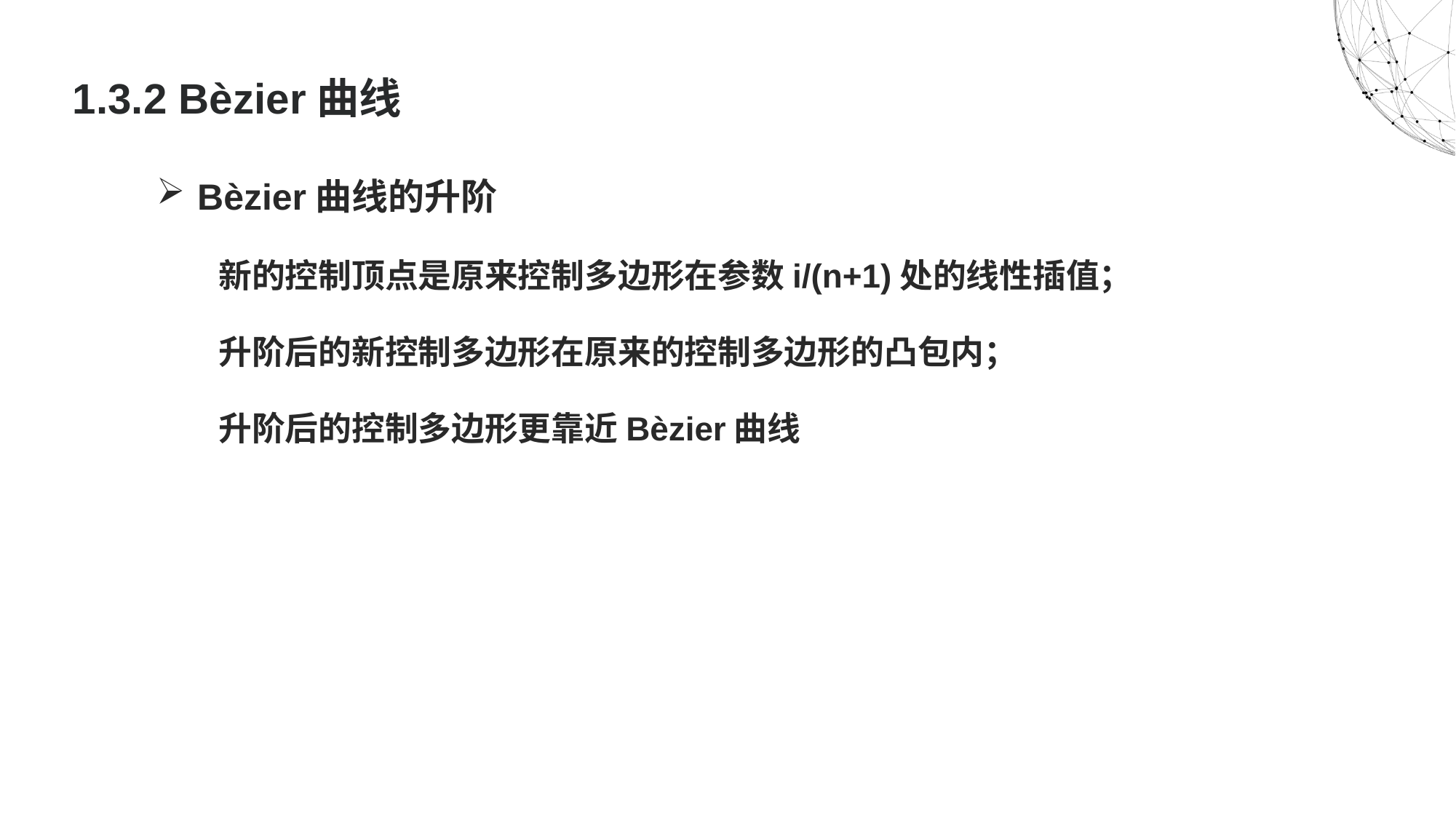

# 1.3.2 Bèzier曲线
Bèzier曲线的升阶
新的控制顶点是原来控制多边形在参数i/(n+1)处的线性插值；
升阶后的新控制多边形在原来的控制多边形的凸包内；
升阶后的控制多边形更靠近Bèzier曲线